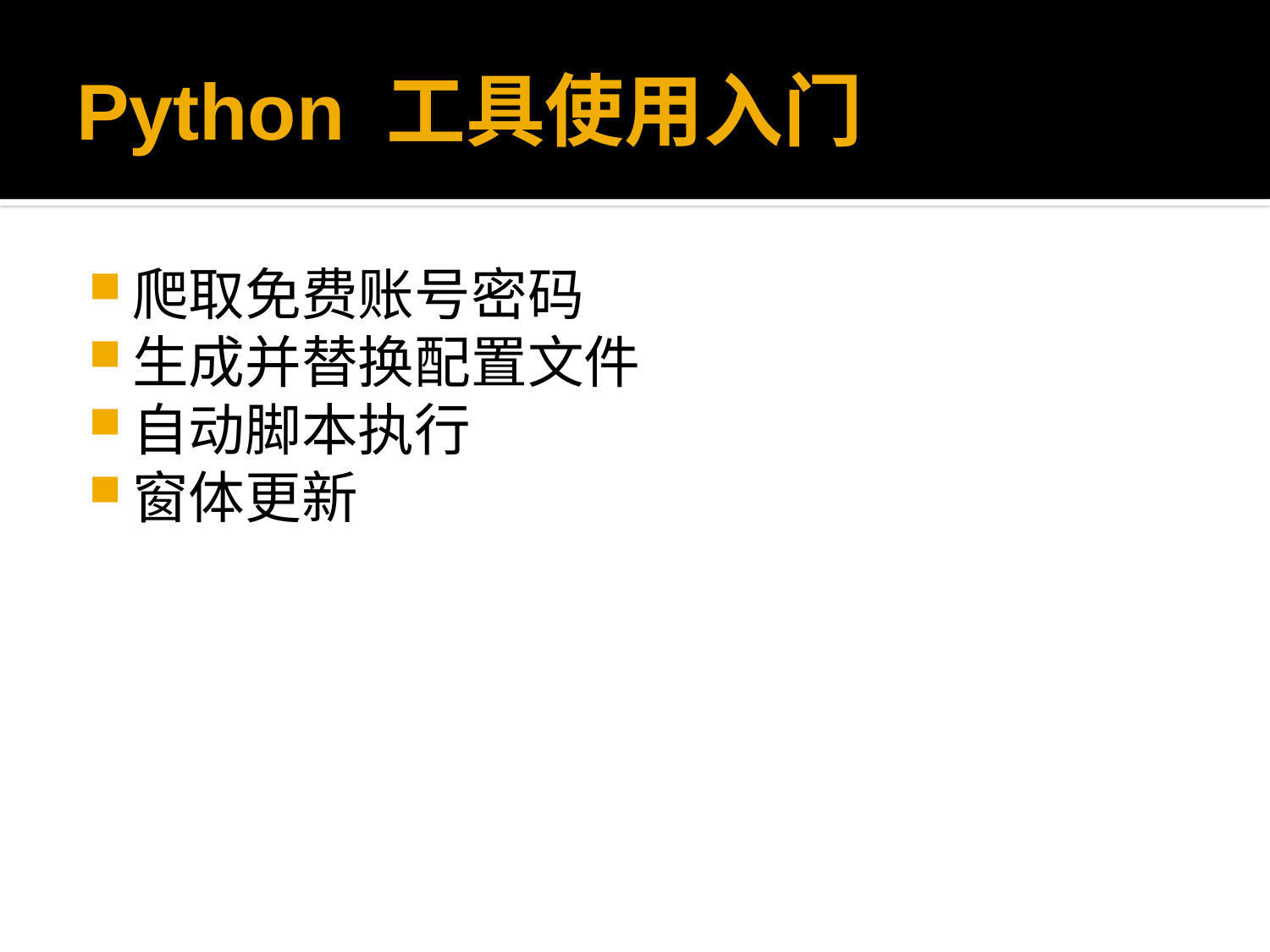

# Python 工具使用入门
爬取免费账号密码
生成并替换配置文件
自动脚本执行
窗体更新